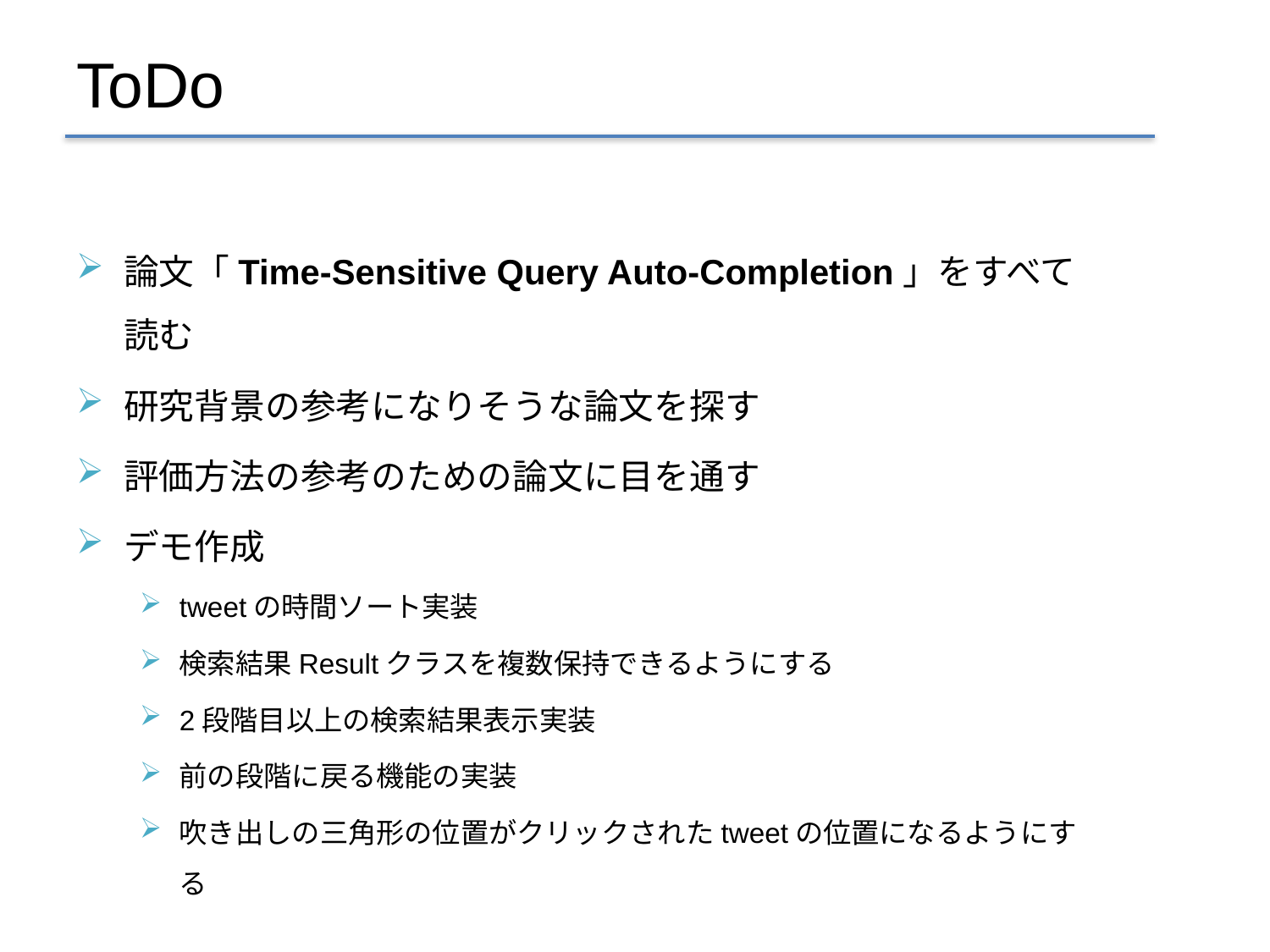

# ToDo
論文「Time-Sensitive Query Auto-Completion」をすべて読む
研究背景の参考になりそうな論文を探す
評価方法の参考のための論文に目を通す
デモ作成
tweetの時間ソート実装
検索結果Resultクラスを複数保持できるようにする
2段階目以上の検索結果表示実装
前の段階に戻る機能の実装
吹き出しの三角形の位置がクリックされたtweetの位置になるようにする